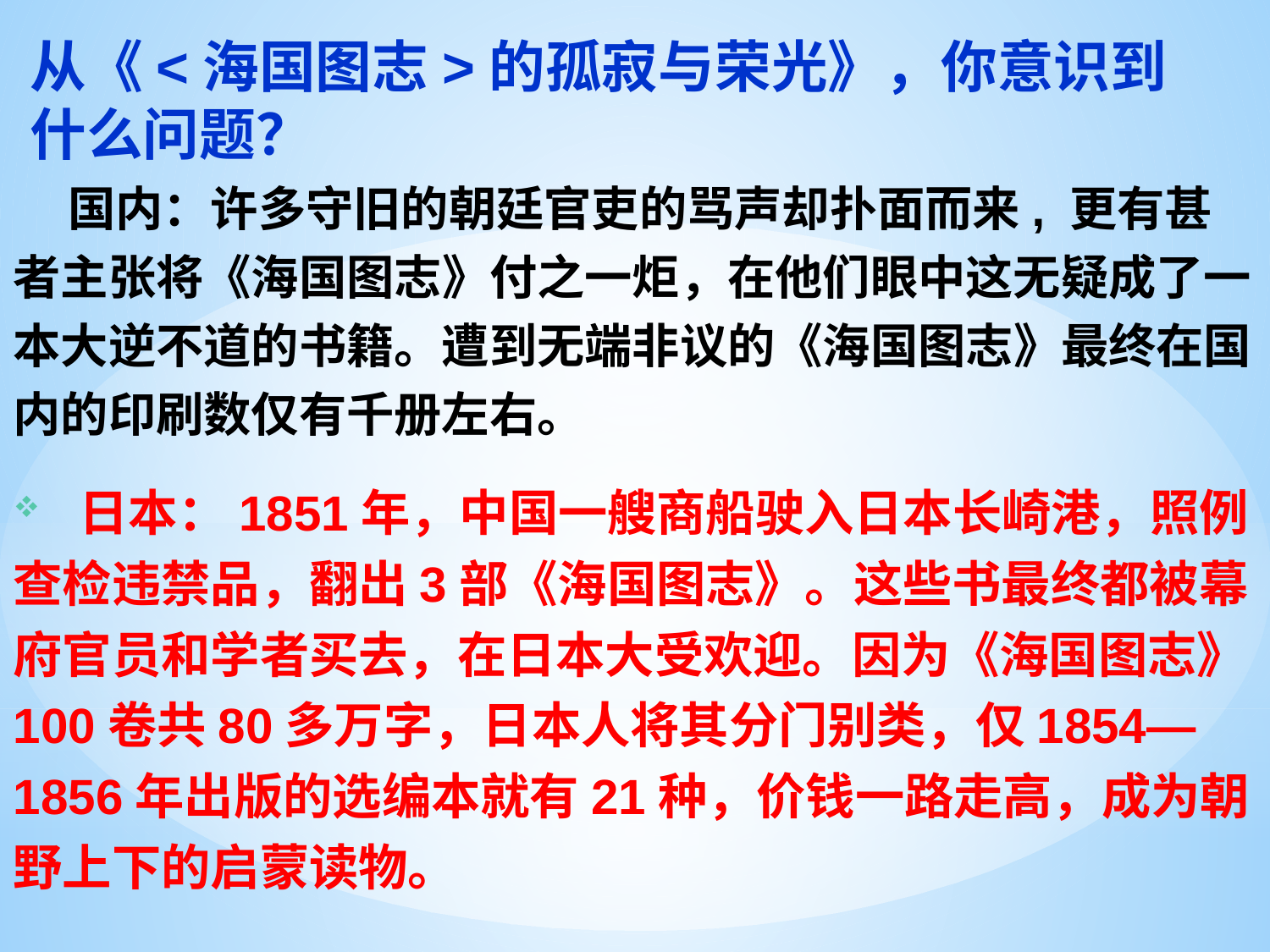

从《<海国图志>的孤寂与荣光》，你意识到什么问题？
    国内：许多守旧的朝廷官吏的骂声却扑面而来, 更有甚者主张将《海国图志》付之一炬，在他们眼中这无疑成了一本大逆不道的书籍。遭到无端非议的《海国图志》最终在国内的印刷数仅有千册左右。
   日本：1851年，中国一艘商船驶入日本长崎港，照例查检违禁品，翻出3部《海国图志》。这些书最终都被幕府官员和学者买去，在日本大受欢迎。因为《海国图志》100卷共80多万字，日本人将其分门别类，仅1854—1856年出版的选编本就有21种，价钱一路走高，成为朝野上下的启蒙读物。